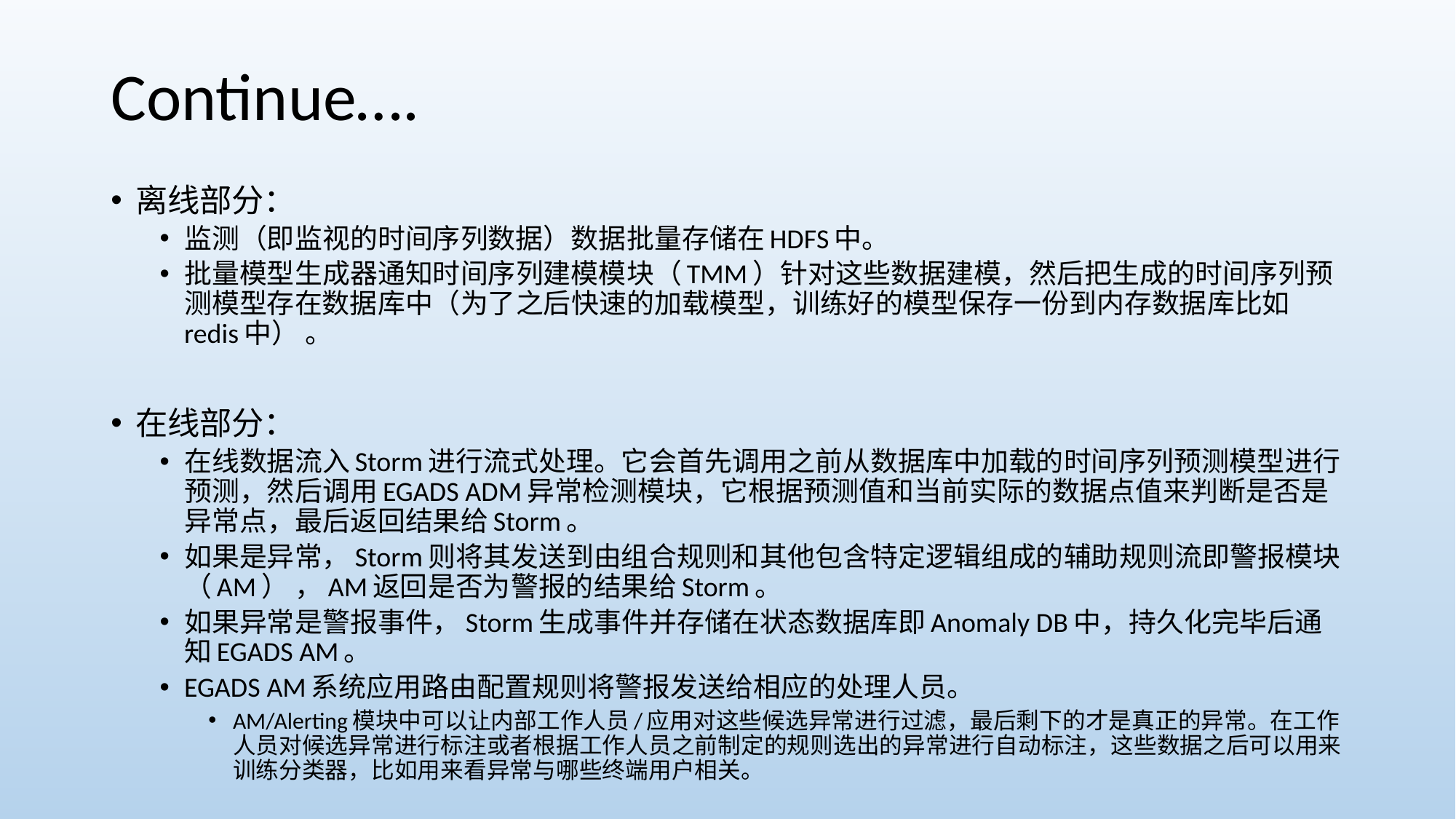

# Continue….
离线部分：
监测（即监视的时间序列数据）数据批量存储在HDFS中。
批量模型生成器通知时间序列建模模块（TMM）针对这些数据建模，然后把生成的时间序列预测模型存在数据库中（为了之后快速的加载模型，训练好的模型保存一份到内存数据库比如redis中） 。

在线部分：
在线数据流入Storm进行流式处理。它会首先调用之前从数据库中加载的时间序列预测模型进行预测，然后调用EGADS ADM异常检测模块，它根据预测值和当前实际的数据点值来判断是否是异常点，最后返回结果给Storm。
如果是异常，Storm则将其发送到由组合规则和其他包含特定逻辑组成的辅助规则流即警报模块（AM） ，AM返回是否为警报的结果给Storm。
如果异常是警报事件，Storm生成事件并存储在状态数据库即Anomaly DB中，持久化完毕后通知EGADS AM。
EGADS AM系统应用路由配置规则将警报发送给相应的处理人员。
AM/Alerting模块中可以让内部工作人员/应用对这些候选异常进行过滤，最后剩下的才是真正的异常。在工作人员对候选异常进行标注或者根据工作人员之前制定的规则选出的异常进行自动标注，这些数据之后可以用来训练分类器，比如用来看异常与哪些终端用户相关。